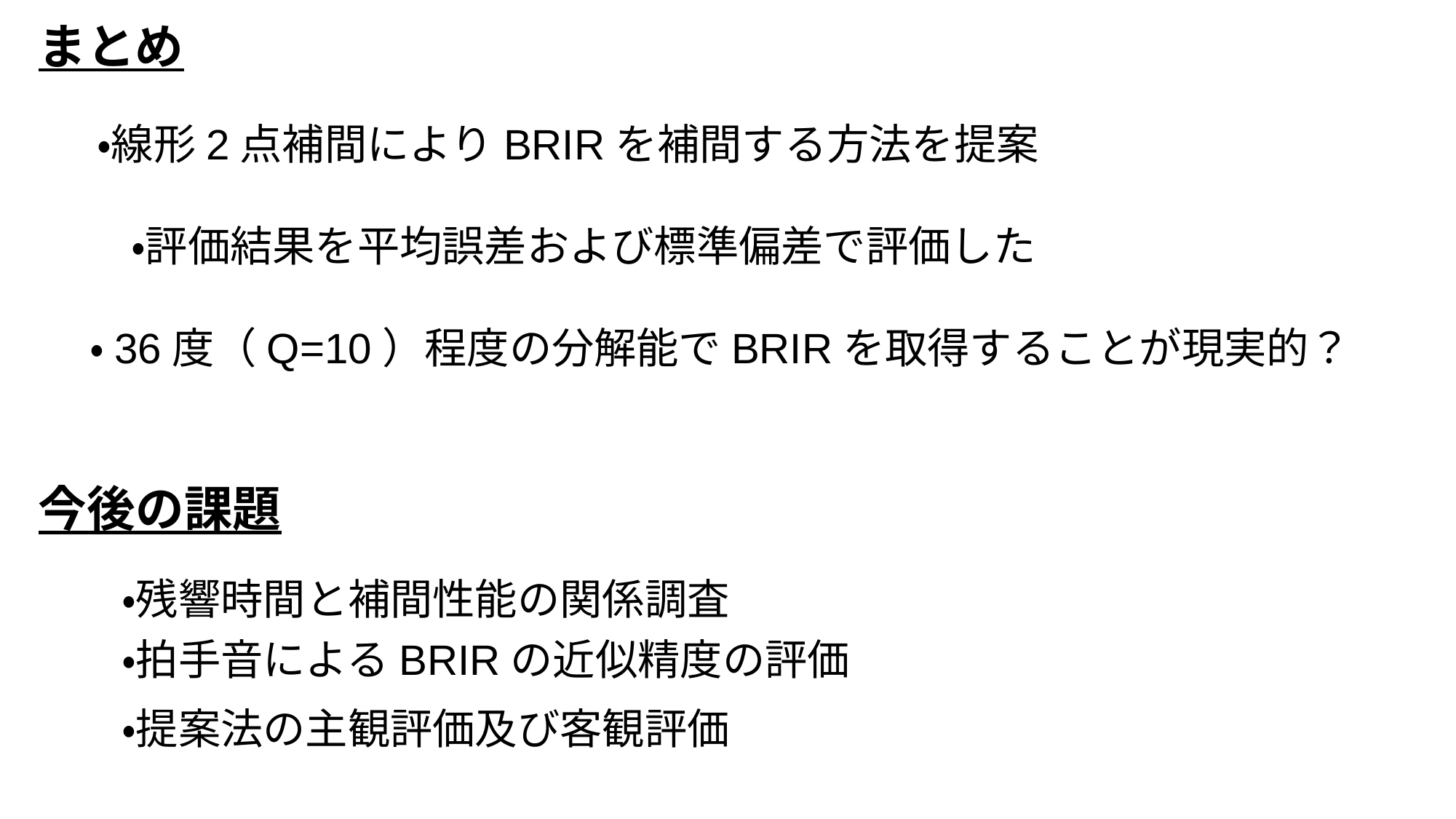

まとめ
・線形2点補間によりBRIRを補間する方法を提案
・評価結果を平均誤差および標準偏差で評価した
・36度（Q=10）程度の分解能でBRIRを取得することが現実的？
今後の課題
・残響時間と補間性能の関係調査
・拍手音によるBRIRの近似精度の評価
・提案法の主観評価及び客観評価